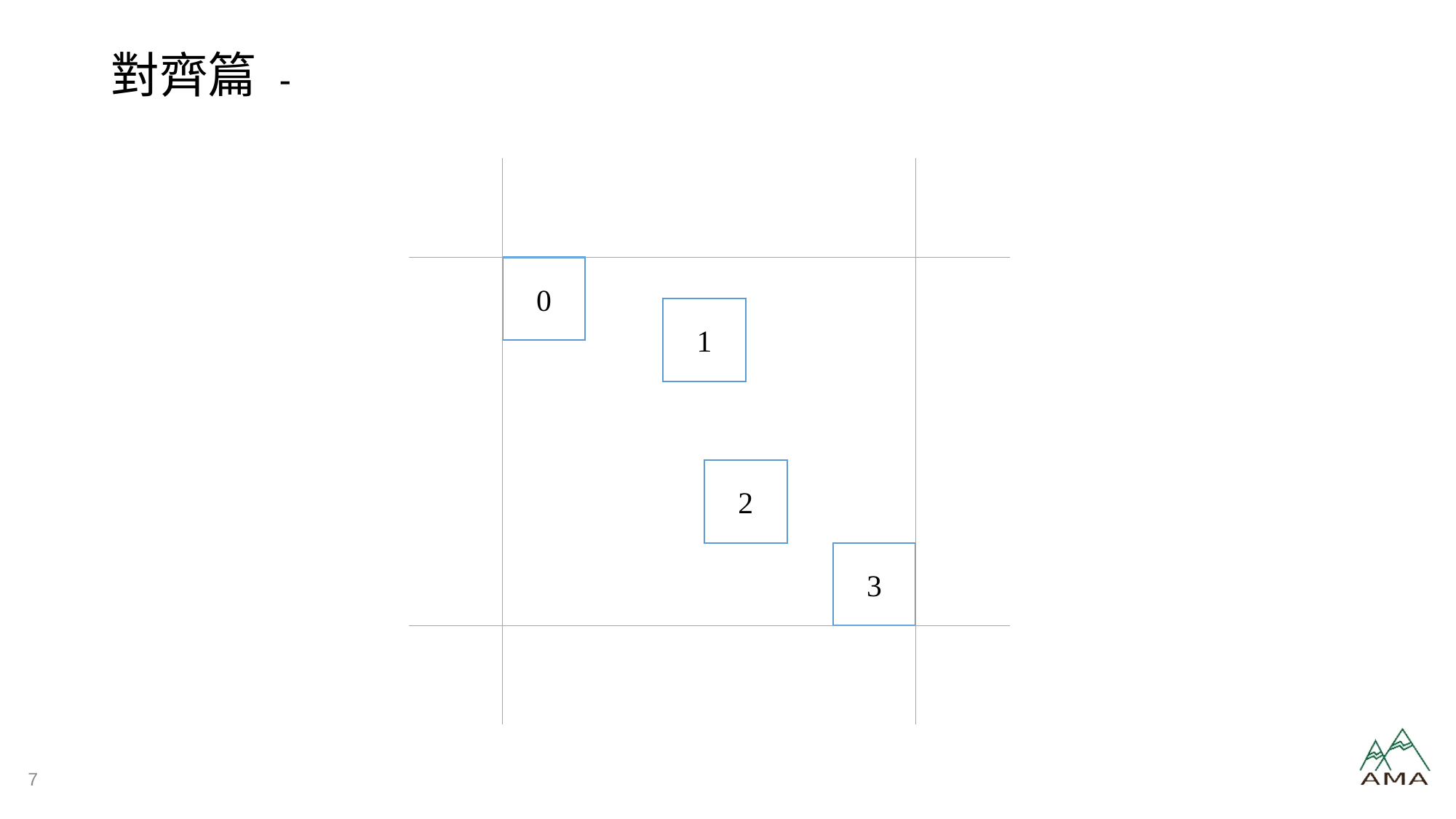

# 對齊篇 -
0
1
2
3
7